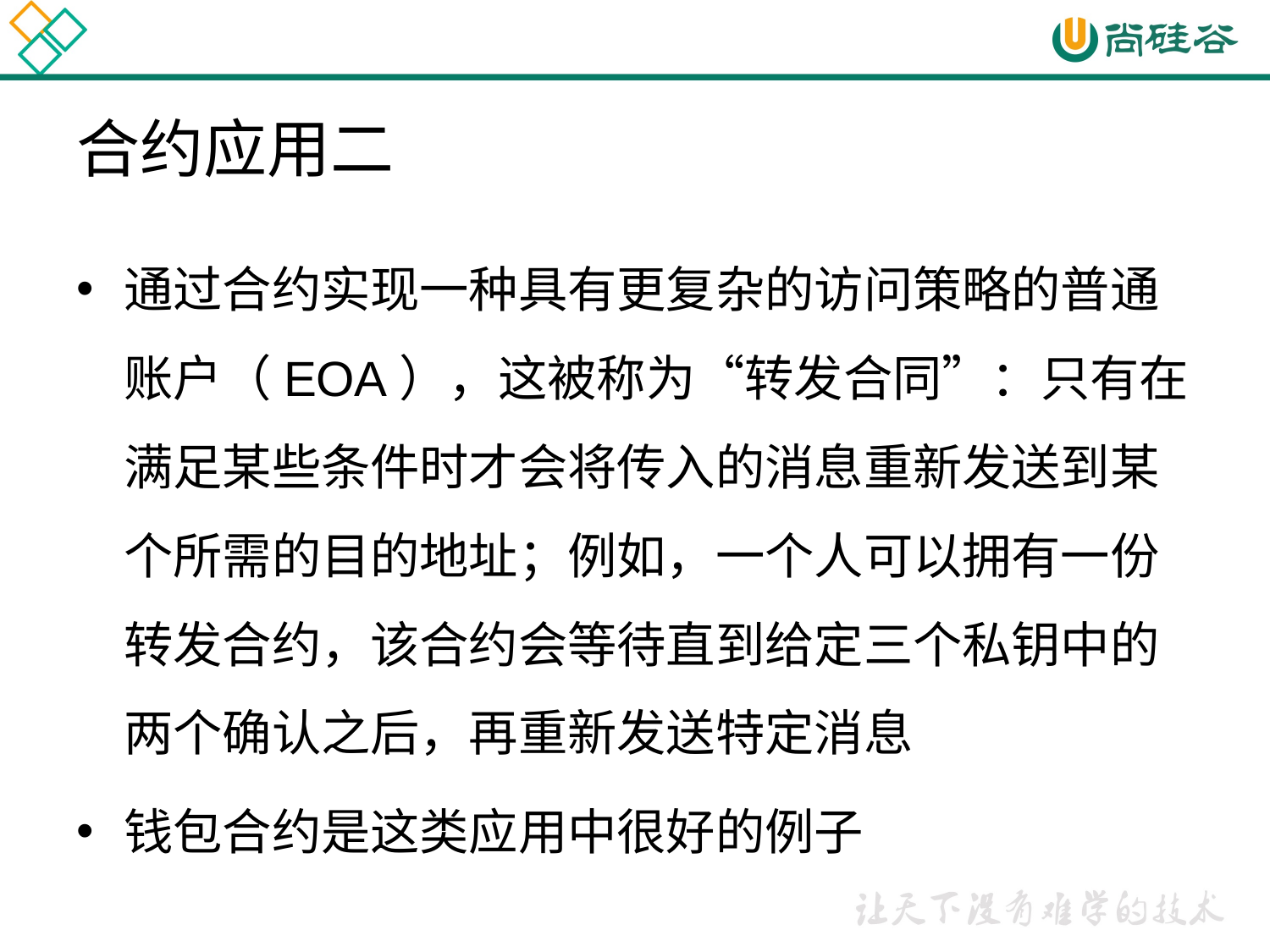

# 合约应用二
通过合约实现一种具有更复杂的访问策略的普通账户（EOA），这被称为“转发合同”：只有在满足某些条件时才会将传入的消息重新发送到某个所需的目的地址；例如，一个人可以拥有一份转发合约，该合约会等待直到给定三个私钥中的两个确认之后，再重新发送特定消息
钱包合约是这类应用中很好的例子